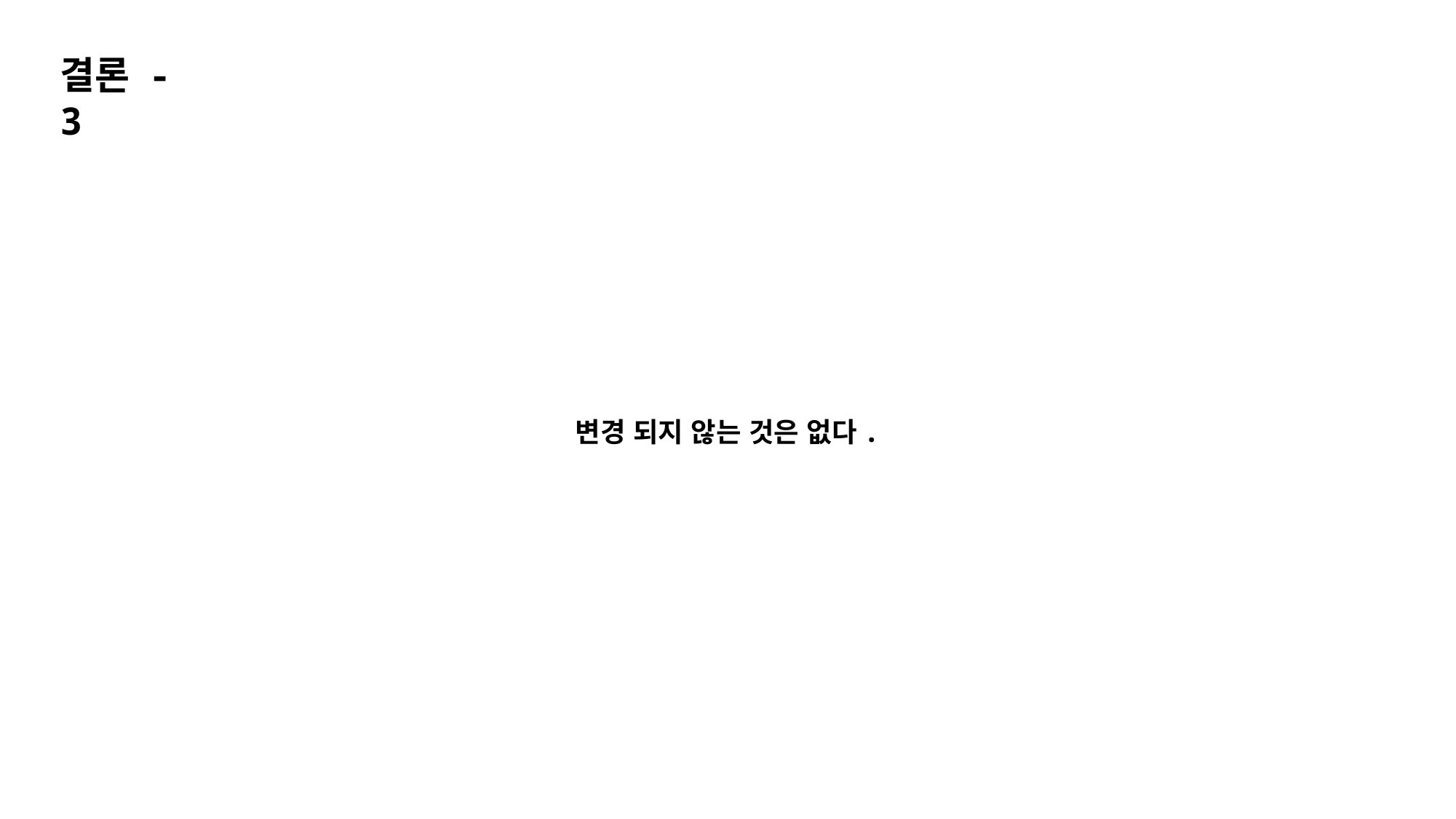

결론 - 3
변경 되지 않는 것은 없다.